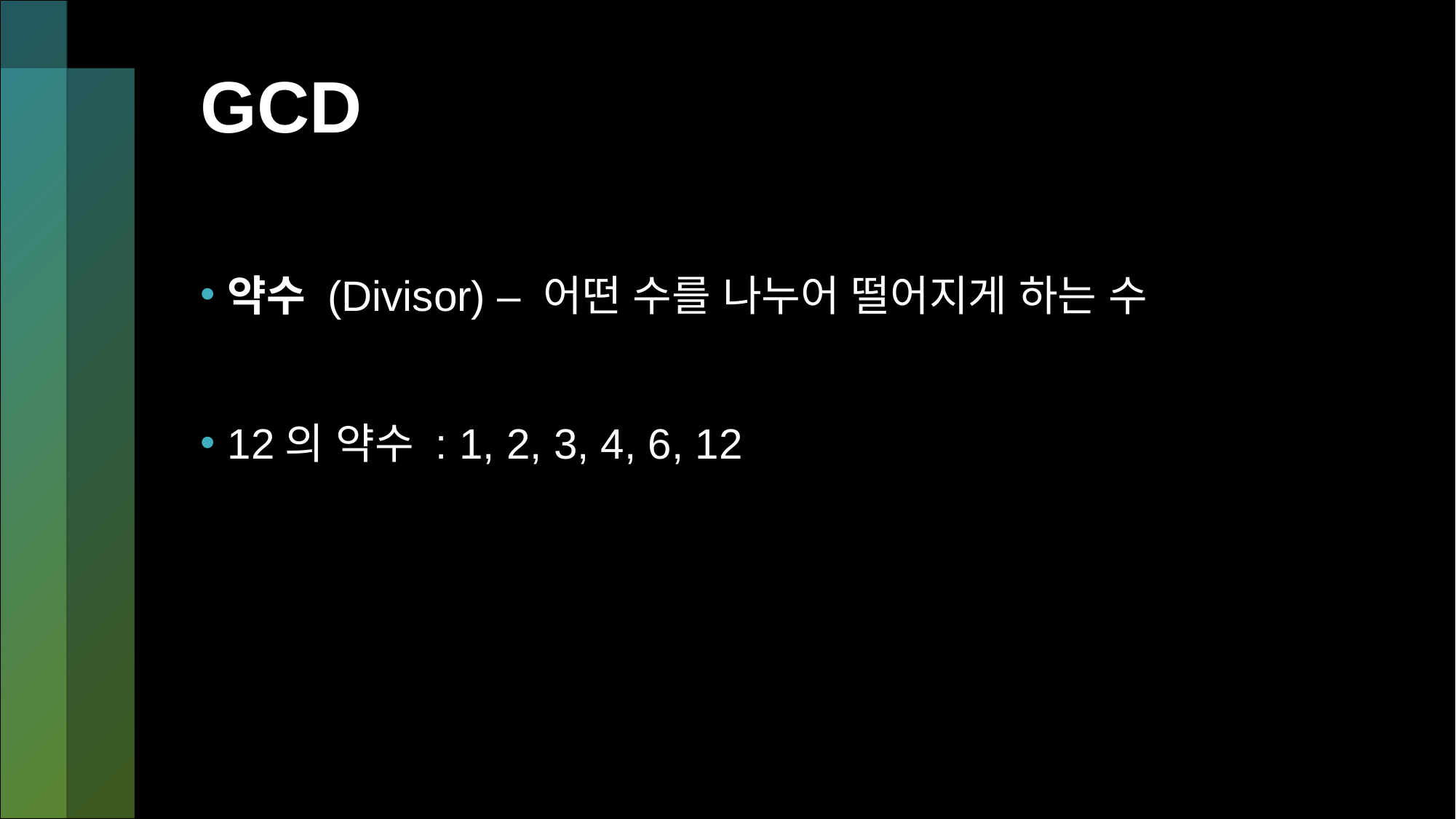

# GCD
약수 (Divisor) – 어떤 수를 나누어 떨어지게 하는 수

12의 약수 : 1, 2, 3, 4, 6, 12